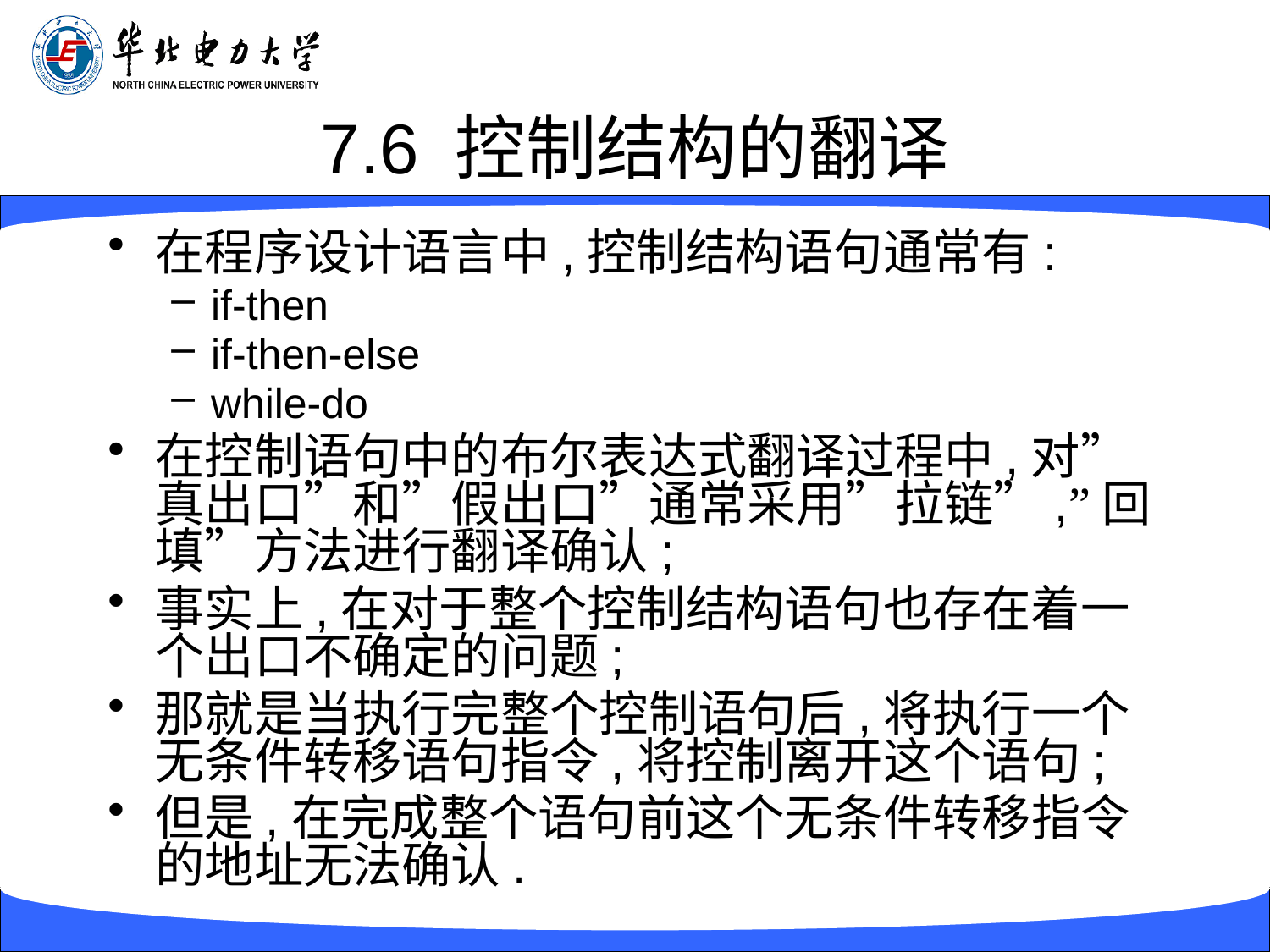

# 7.6 控制结构的翻译
在程序设计语言中,控制结构语句通常有:
if-then
if-then-else
while-do
在控制语句中的布尔表达式翻译过程中,对”真出口”和”假出口”通常采用”拉链”,”回填”方法进行翻译确认;
事实上,在对于整个控制结构语句也存在着一个出口不确定的问题;
那就是当执行完整个控制语句后,将执行一个无条件转移语句指令,将控制离开这个语句;
但是,在完成整个语句前这个无条件转移指令的地址无法确认.